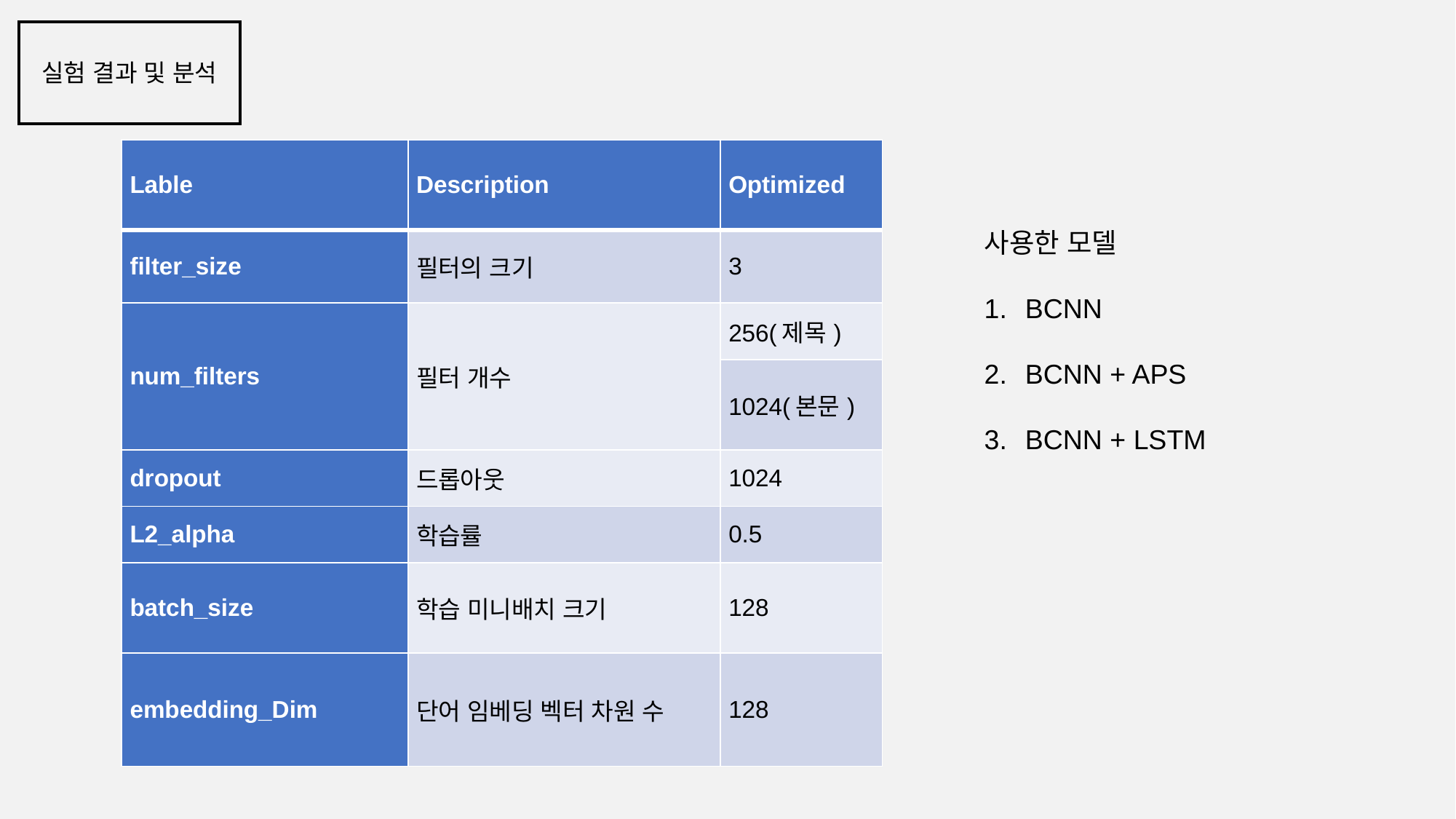

실험 결과 및 분석
| Lable | Description | Optimized |
| --- | --- | --- |
| filter\_size | 필터의 크기 | 3 |
| num\_filters | 필터 개수 | 256(제목) |
|  |  | 1024(본문) |
| dropout | 드롭아웃 | 1024 |
| L2\_alpha | 학습률 | 0.5 |
| batch\_size | 학습 미니배치 크기 | 128 |
| embedding\_Dim | 단어 임베딩 벡터 차원 수 | 128 |
사용한 모델

BCNN

BCNN + APS

BCNN + LSTM